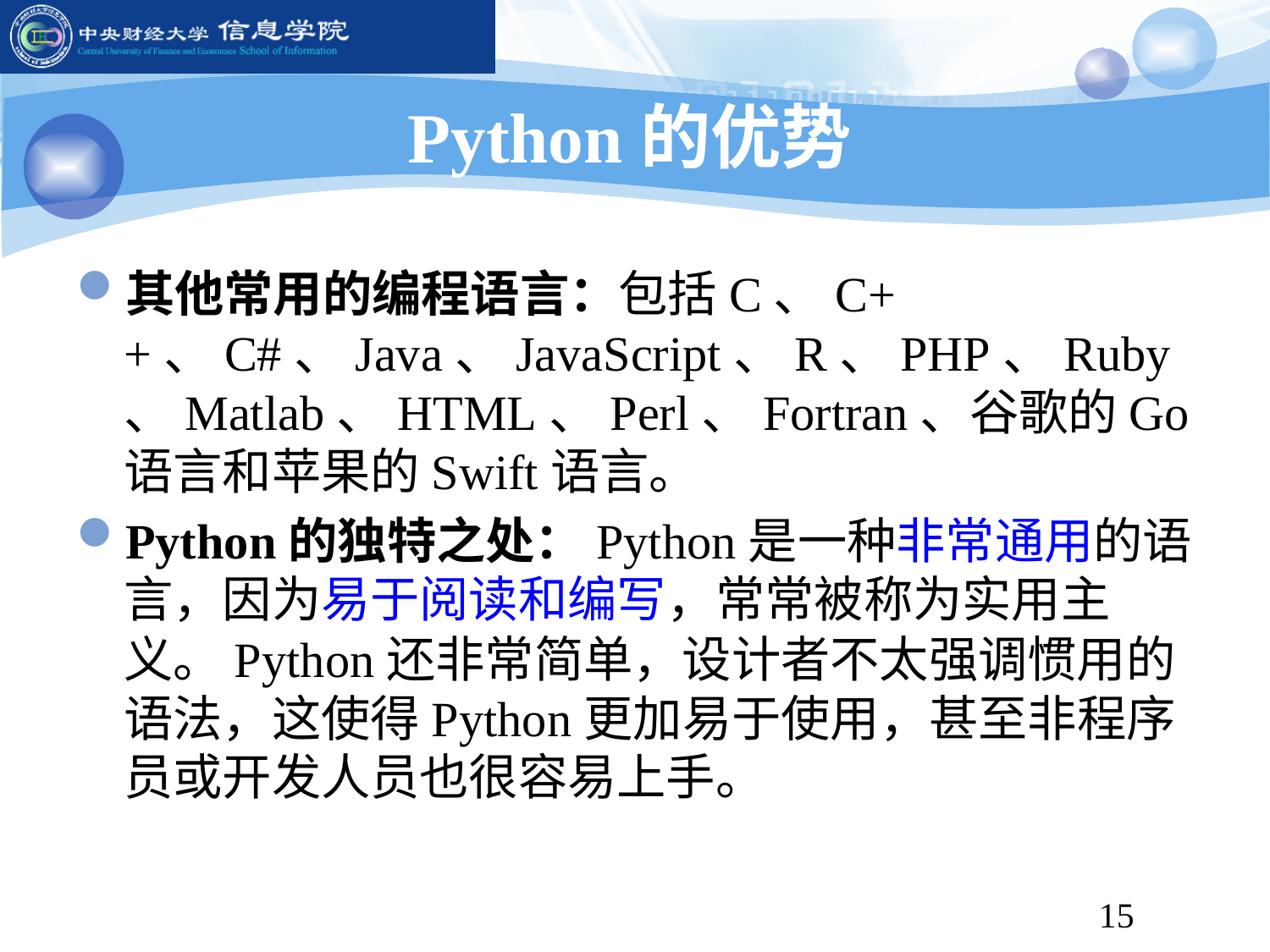

# Python的优势
其他常用的编程语言：包括C、C++、C#、Java、JavaScript、R、PHP、Ruby、Matlab、HTML、Perl、Fortran、谷歌的Go语言和苹果的Swift语言。
Python的独特之处：Python是一种非常通用的语言，因为易于阅读和编写，常常被称为实用主义。Python还非常简单，设计者不太强调惯用的语法，这使得Python更加易于使用，甚至非程序员或开发人员也很容易上手。